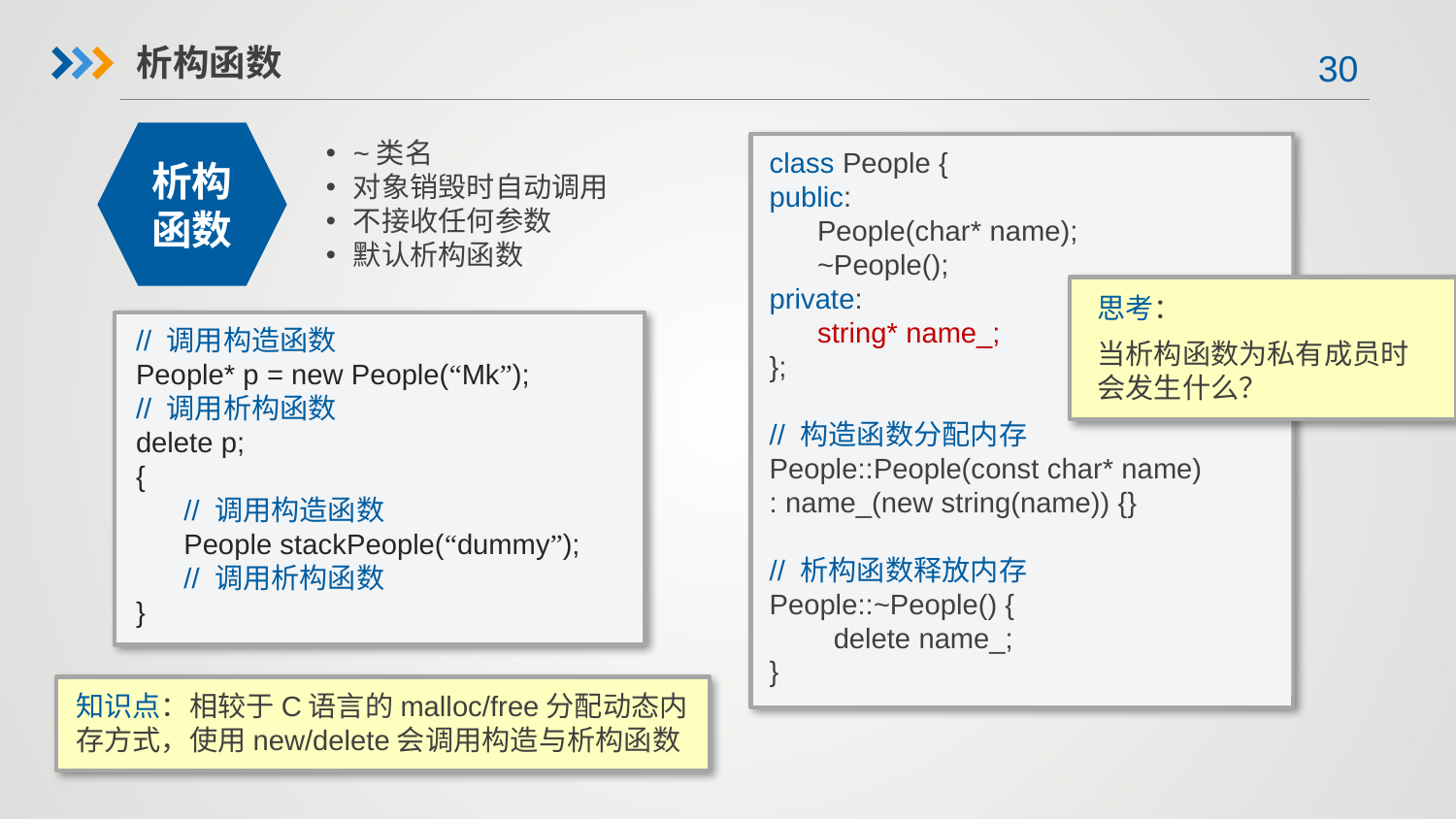

析构函数
析构函数
~类名
对象销毁时自动调用
不接收任何参数
默认析构函数

class People {
public:
      People(char* name);
      ~People();
private:
      string* name_;
};

// 构造函数分配内存
People::People(const char* name)
: name_(new string(name)) {}

// 析构函数释放内存
People::~People() {
        delete name_;
}

思考：
当析构函数为私有成员时会发生什么？

// 调用构造函数
People* p = new People(“Mk”);
// 调用析构函数
delete p;
{
      // 调用构造函数
      People stackPeople(“dummy”);
      // 调用析构函数
}

知识点：相较于C语言的malloc/free分配动态内存方式，使用new/delete会调用构造与析构函数